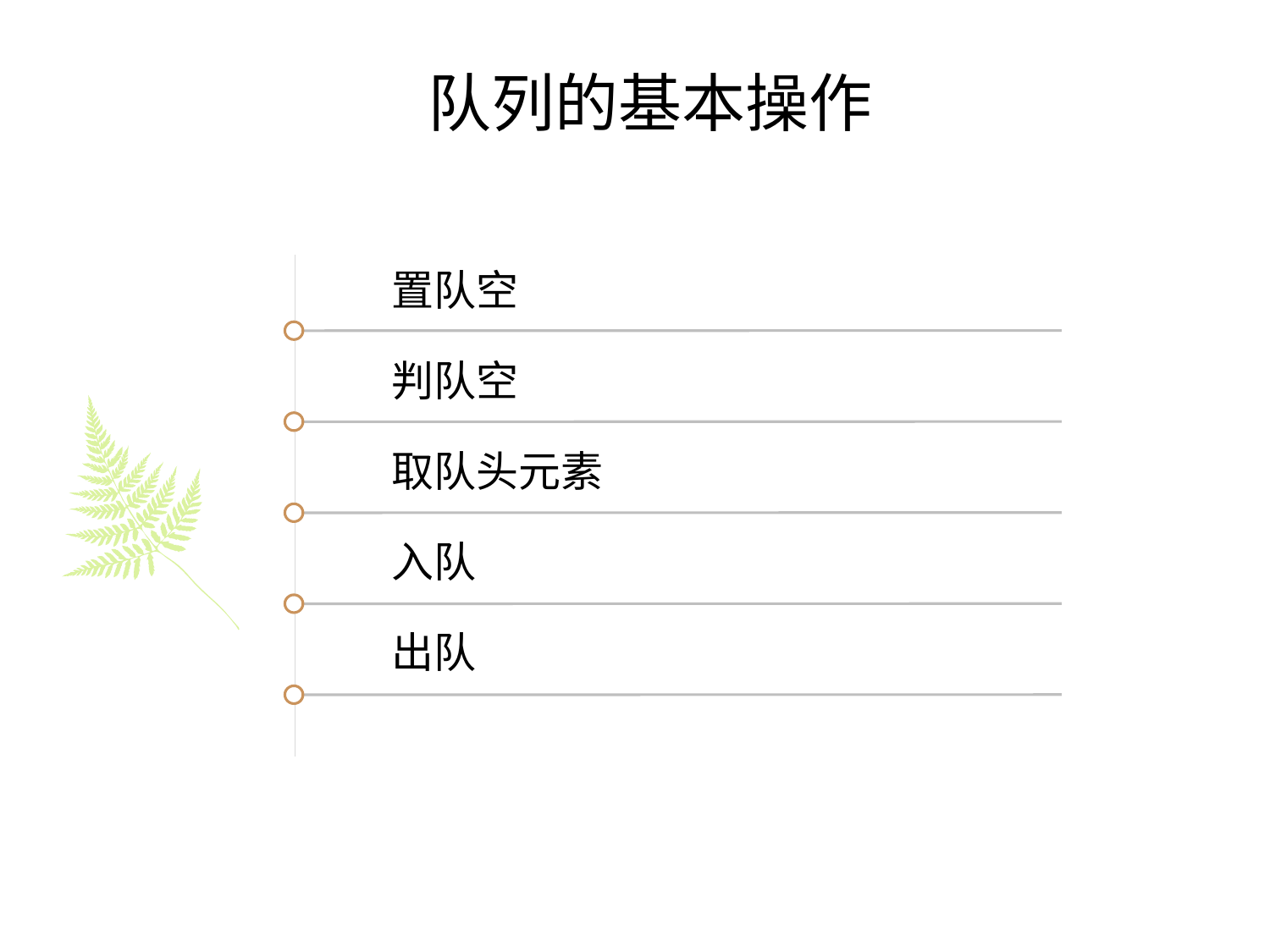

# 队列的基本操作

置队空
判队空

取队头元素
入队
出队